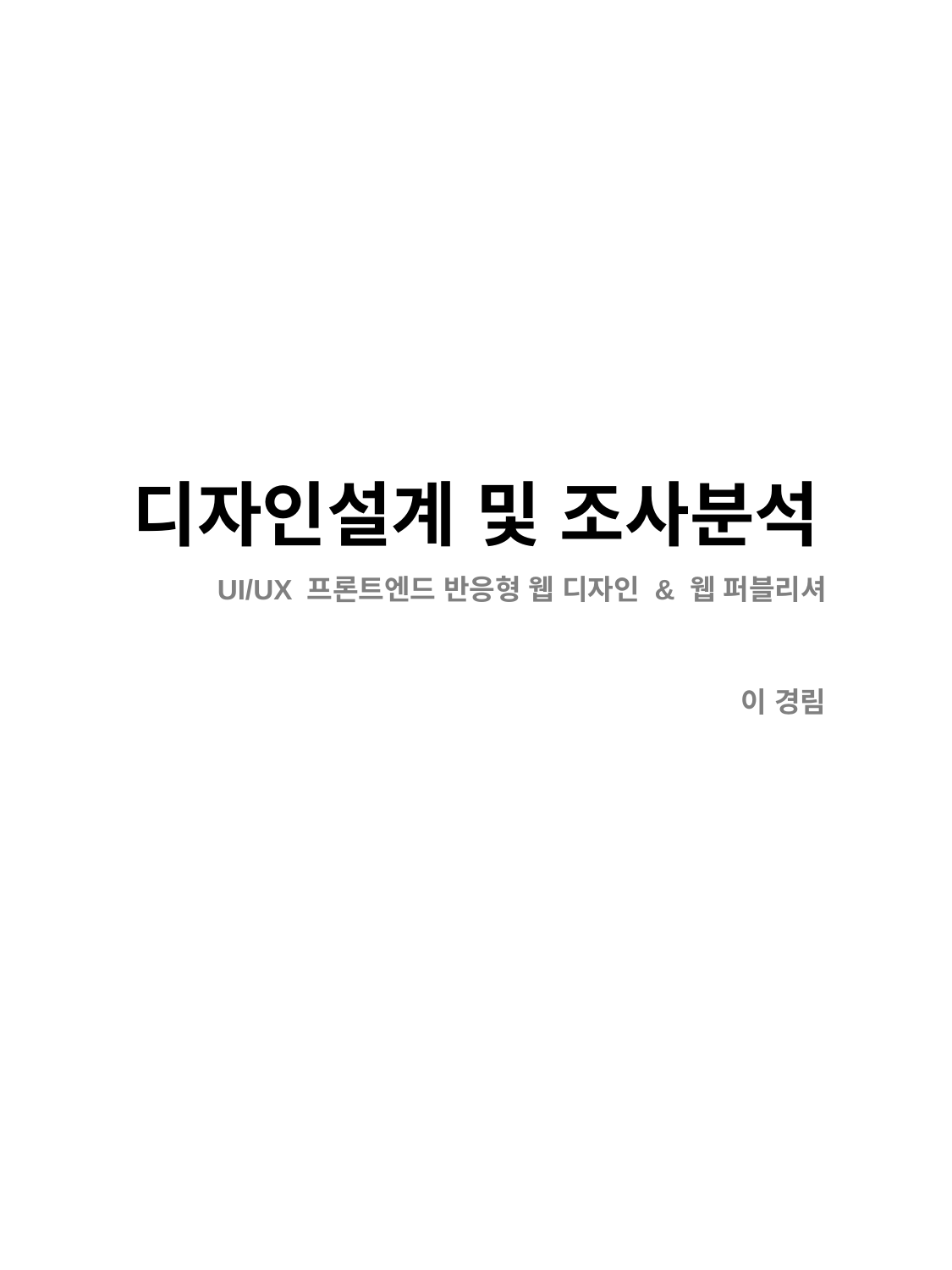

# 디자인설계 및 조사분석
UI/UX 프론트엔드 반응형 웹 디자인 & 웹 퍼블리셔

						이 경림